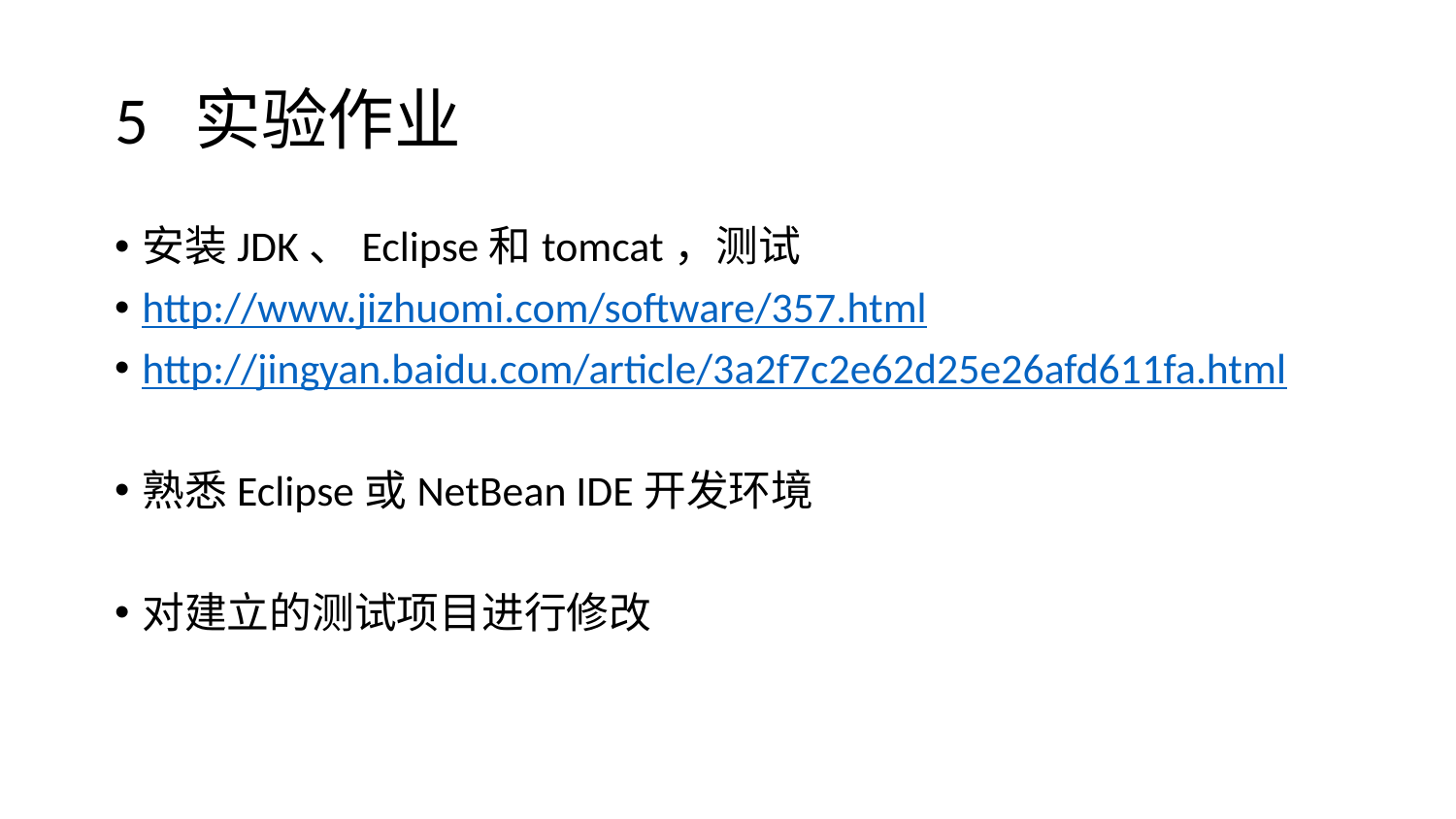

# 5  实验作业
安装JDK、Eclipse和tomcat，测试
http://www.jizhuomi.com/software/357.html
http://jingyan.baidu.com/article/3a2f7c2e62d25e26afd611fa.html

熟悉Eclipse或NetBean IDE开发环境

对建立的测试项目进行修改